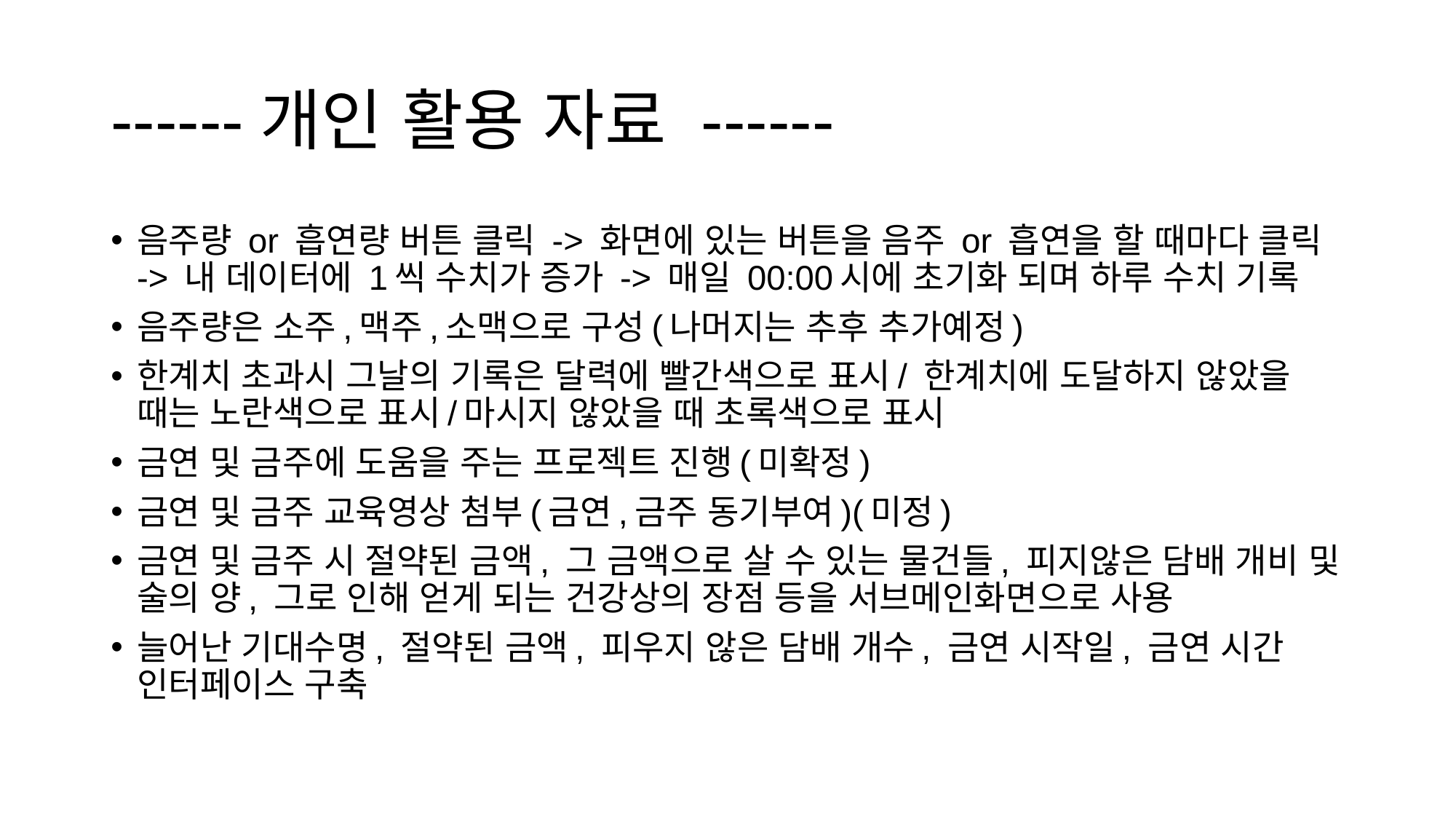

# ------개인 활용 자료 ------
음주량 or 흡연량 버튼 클릭 -> 화면에 있는 버튼을 음주 or 흡연을 할 때마다 클릭 -> 내 데이터에 1씩 수치가 증가 -> 매일 00:00시에 초기화 되며 하루 수치 기록
음주량은 소주,맥주,소맥으로 구성(나머지는 추후 추가예정)
한계치 초과시 그날의 기록은 달력에 빨간색으로 표시/ 한계치에 도달하지 않았을 때는 노란색으로 표시/마시지 않았을 때 초록색으로 표시
금연 및 금주에 도움을 주는 프로젝트 진행(미확정)
금연 및 금주 교육영상 첨부(금연,금주 동기부여)(미정)
금연 및 금주 시 절약된 금액, 그 금액으로 살 수 있는 물건들, 피지않은 담배 개비 및 술의 양, 그로 인해 얻게 되는 건강상의 장점 등을 서브메인화면으로 사용
늘어난 기대수명, 절약된 금액, 피우지 않은 담배 개수, 금연 시작일, 금연 시간 인터페이스 구축